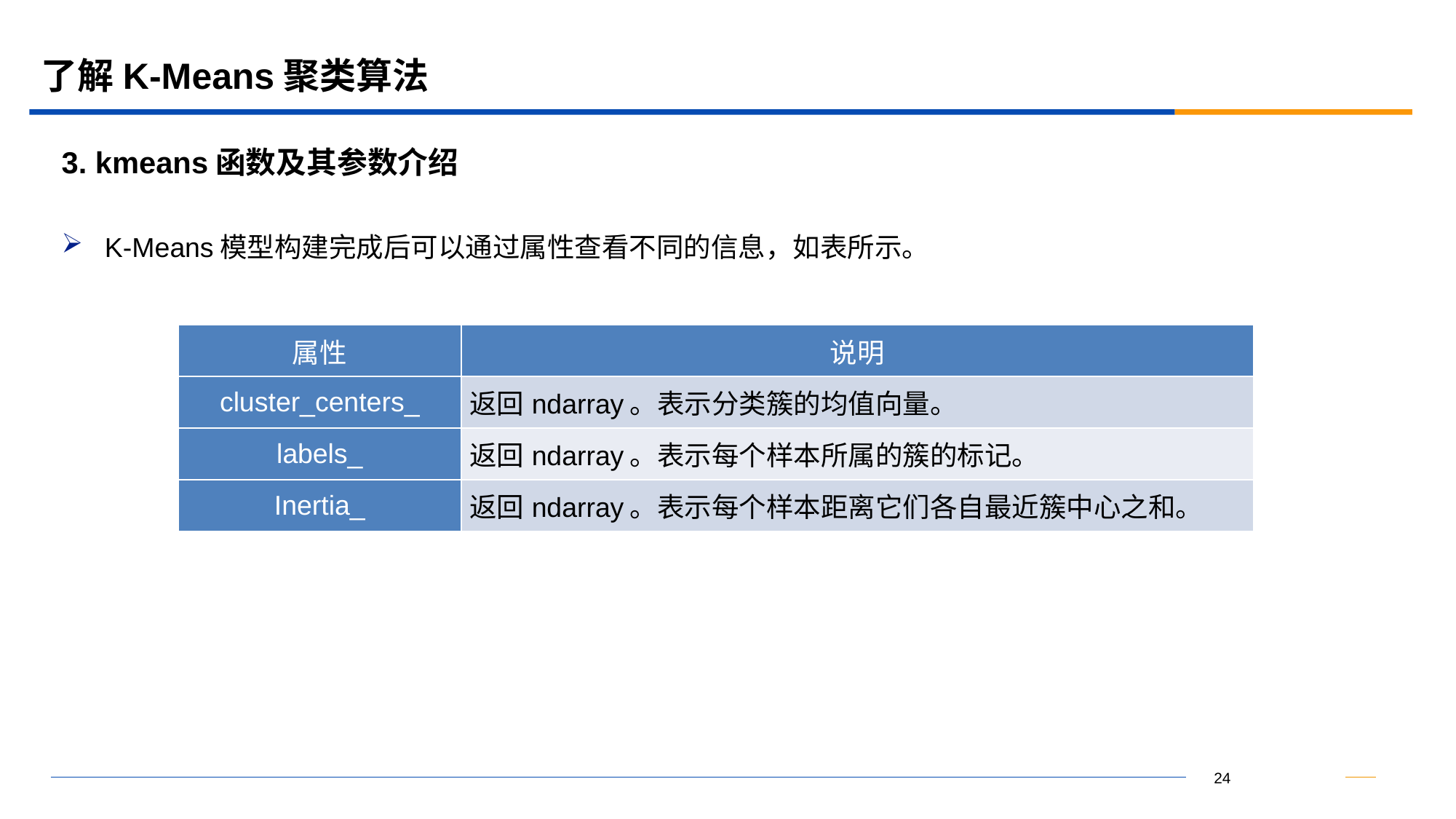

# 了解K-Means聚类算法
3. kmeans函数及其参数介绍
K-Means模型构建完成后可以通过属性查看不同的信息，如表所示。
| 属性 | 说明 |
| --- | --- |
| cluster\_centers\_ | 返回ndarray。表示分类簇的均值向量。 |
| labels\_ | 返回ndarray。表示每个样本所属的簇的标记。 |
| Inertia\_ | 返回ndarray。表示每个样本距离它们各自最近簇中心之和。 |